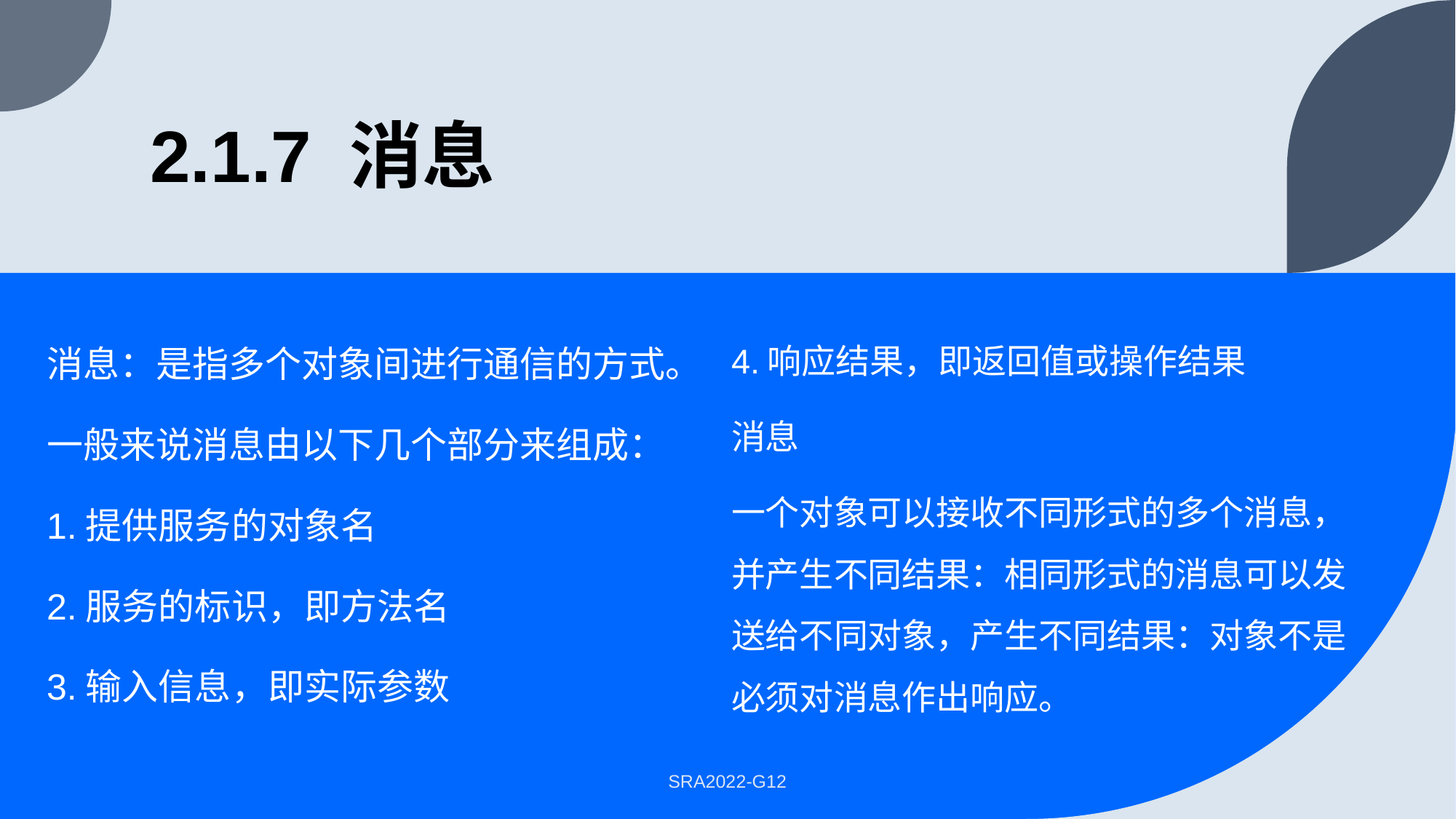

# 2.1.7 消息
消息：是指多个对象间进行通信的方式。
一般来说消息由以下几个部分来组成：
1.提供服务的对象名
2.服务的标识，即方法名
3.输入信息，即实际参数
4.响应结果，即返回值或操作结果
消息
一个对象可以接收不同形式的多个消息，并产生不同结果：相同形式的消息可以发送给不同对象，产生不同结果：对象不是必须对消息作出响应。

SRA2022-G12
20